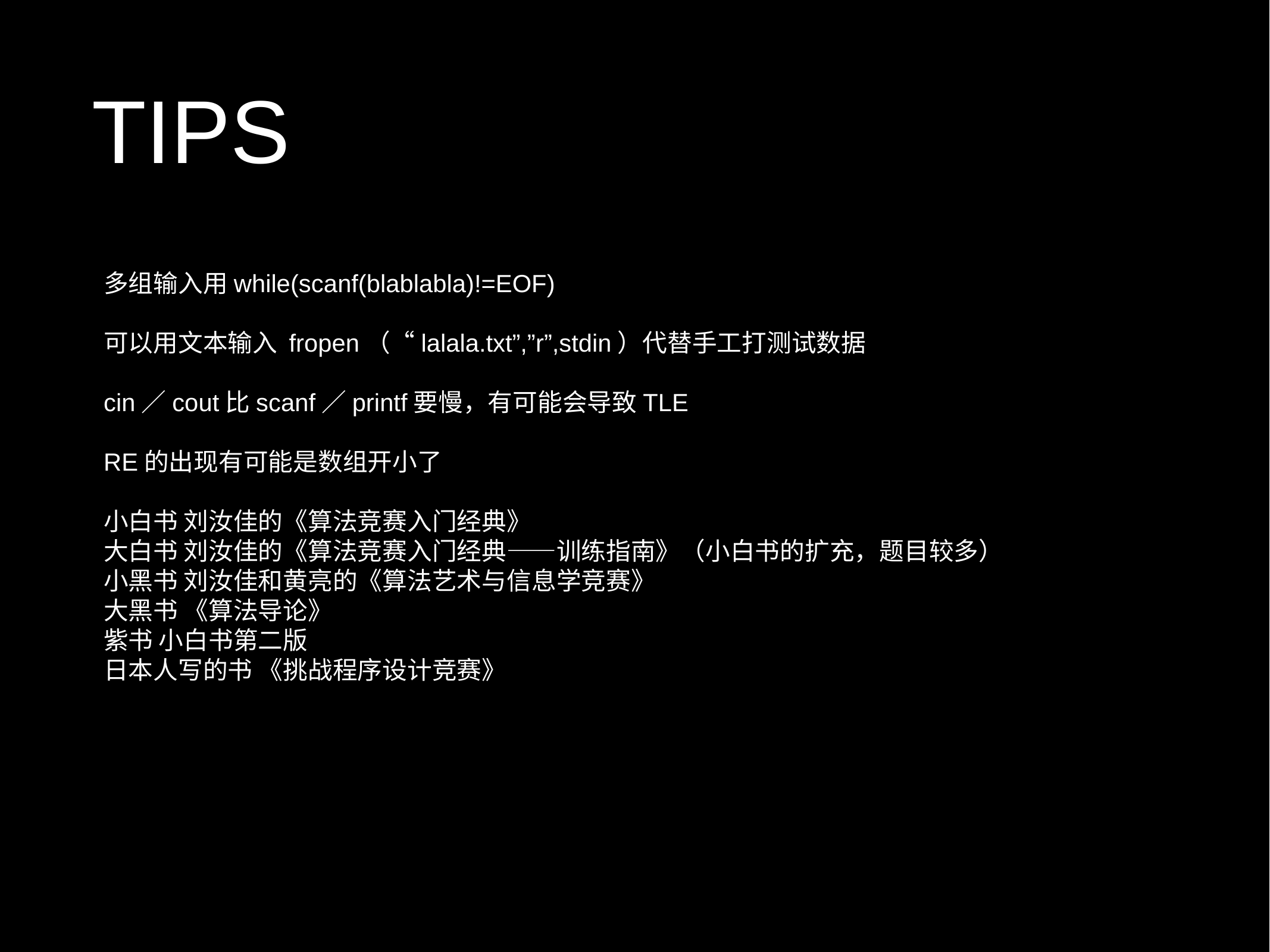

# tips
多组输入用while(scanf(blablabla)!=EOF)

可以用文本输入 fropen（“lalala.txt”,”r”,stdin）代替手工打测试数据

cin／cout比scanf／printf要慢，有可能会导致TLE

RE的出现有可能是数组开小了

小白书 刘汝佳的《算法竞赛入门经典》
大白书 刘汝佳的《算法竞赛入门经典——训练指南》（小白书的扩充，题目较多）
小黑书 刘汝佳和黄亮的《算法艺术与信息学竞赛》
大黑书 《算法导论》
紫书 小白书第二版
日本人写的书 《挑战程序设计竞赛》